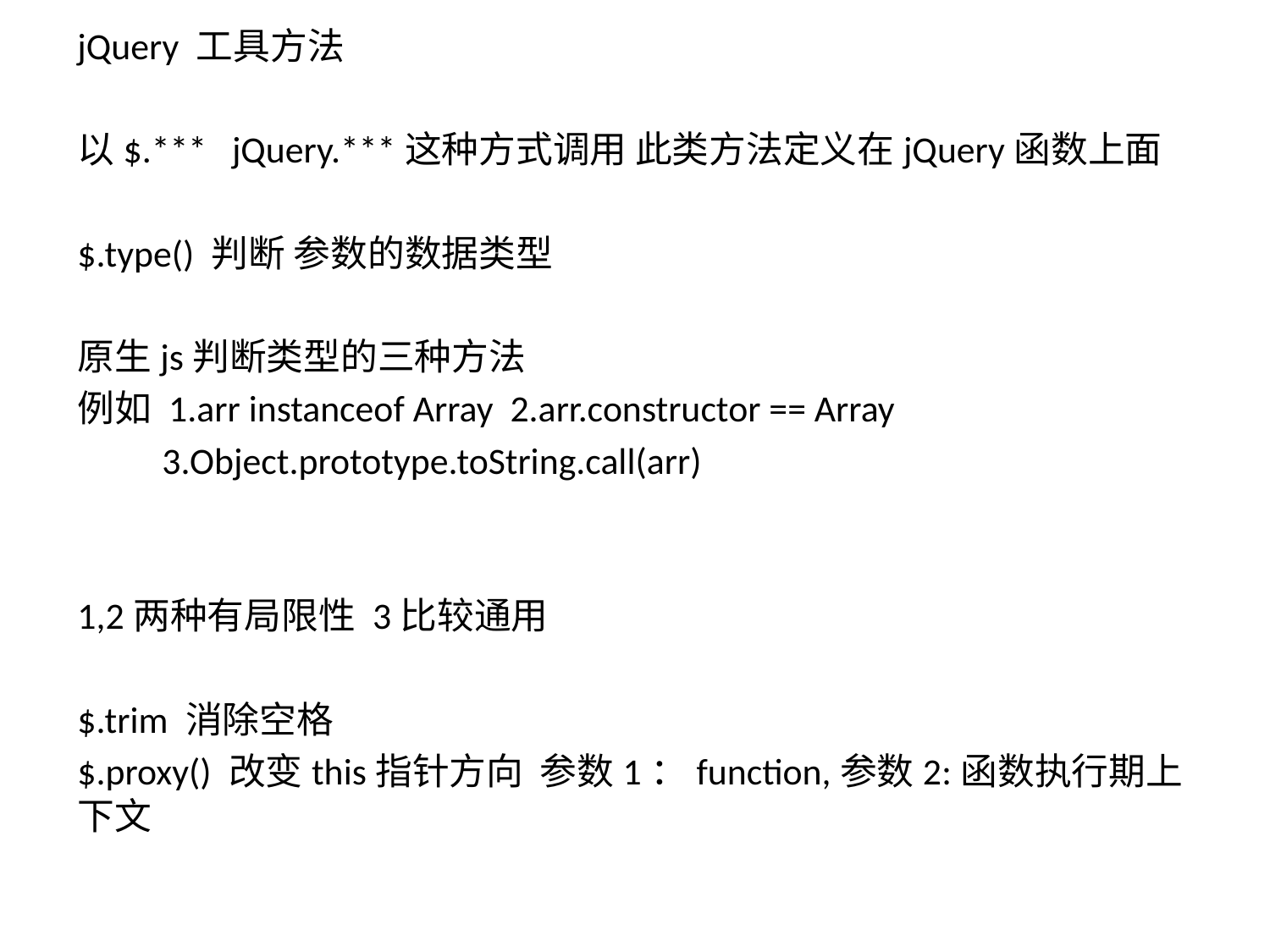

Title
jQuery 工具方法

以$.***   jQuery.***这种方式调用 此类方法定义在jQuery函数上面

$.type() 判断 参数的数据类型

原生js判断类型的三种方法
例如 1.arr instanceof Array  2.arr.constructor == Array
          3.Object.prototype.toString.call(arr)

1,2两种有局限性 3比较通用

$.trim 消除空格
$.proxy() 改变this指针方向  参数1：function,参数2:函数执行期上下文